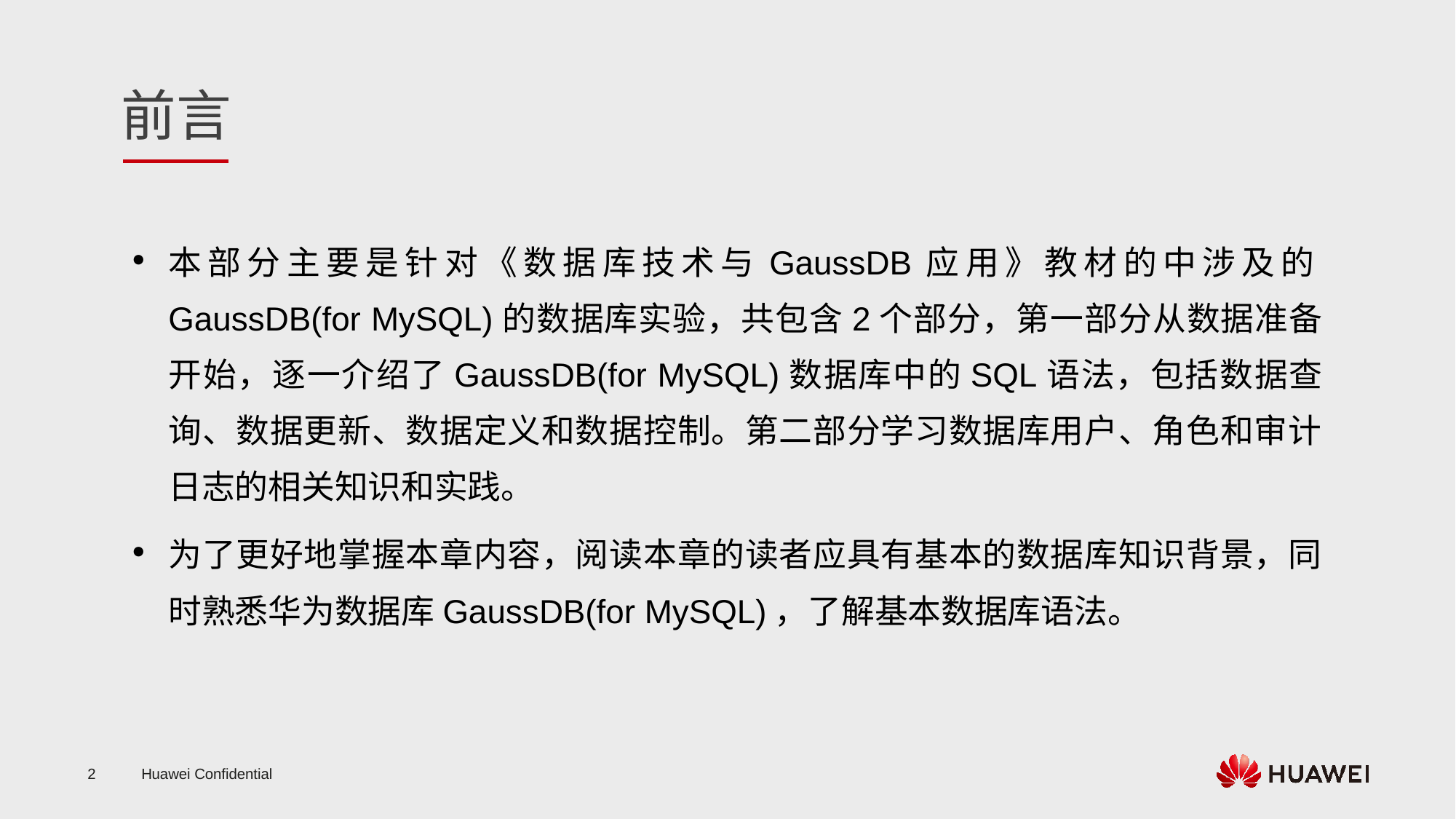

本部分主要是针对《数据库技术与GaussDB应用》教材的中涉及的GaussDB(for MySQL)的数据库实验，共包含2个部分，第一部分从数据准备开始，逐一介绍了GaussDB(for MySQL)数据库中的SQL语法，包括数据查询、数据更新、数据定义和数据控制。第二部分学习数据库用户、角色和审计日志的相关知识和实践。
为了更好地掌握本章内容，阅读本章的读者应具有基本的数据库知识背景，同时熟悉华为数据库GaussDB(for MySQL)，了解基本数据库语法。